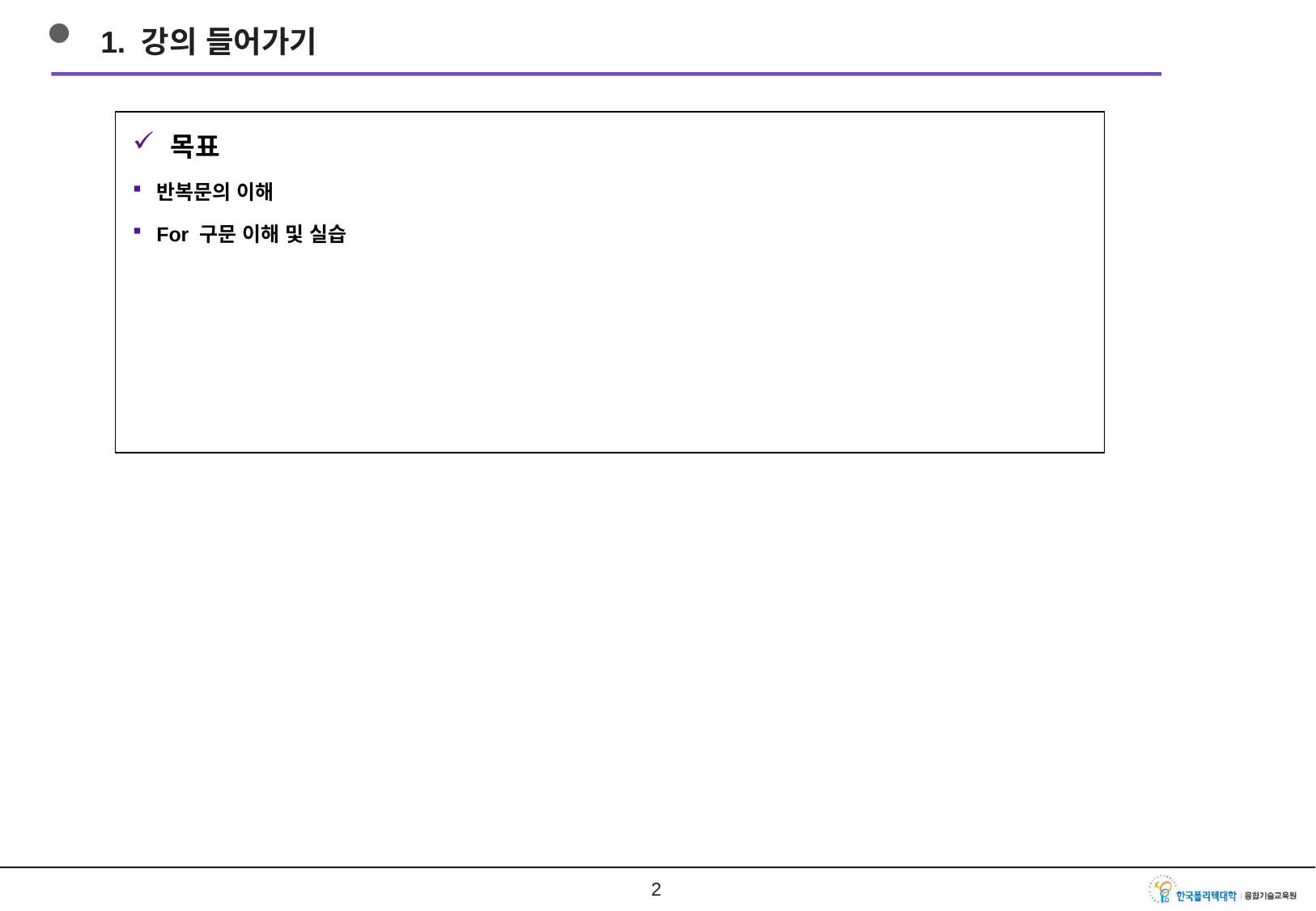

1. 강의 들어가기
목표
반복문의 이해
For 구문 이해 및 실습
2